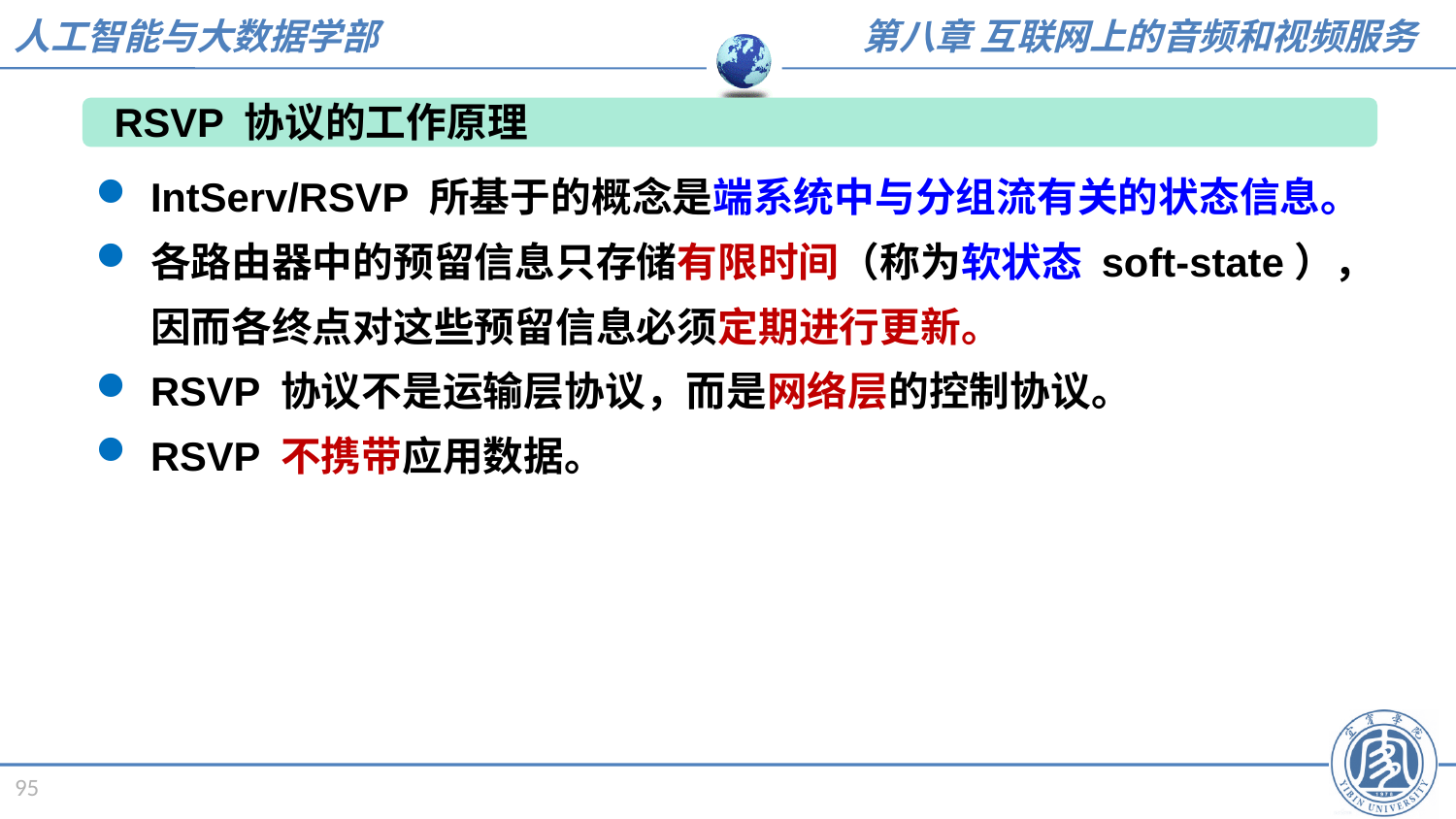

RSVP 协议的工作原理

IntServ/RSVP 所基于的概念是端系统中与分组流有关的状态信息。
各路由器中的预留信息只存储有限时间（称为软状态 soft-state），因而各终点对这些预留信息必须定期进行更新。
RSVP 协议不是运输层协议，而是网络层的控制协议。
RSVP 不携带应用数据。
95